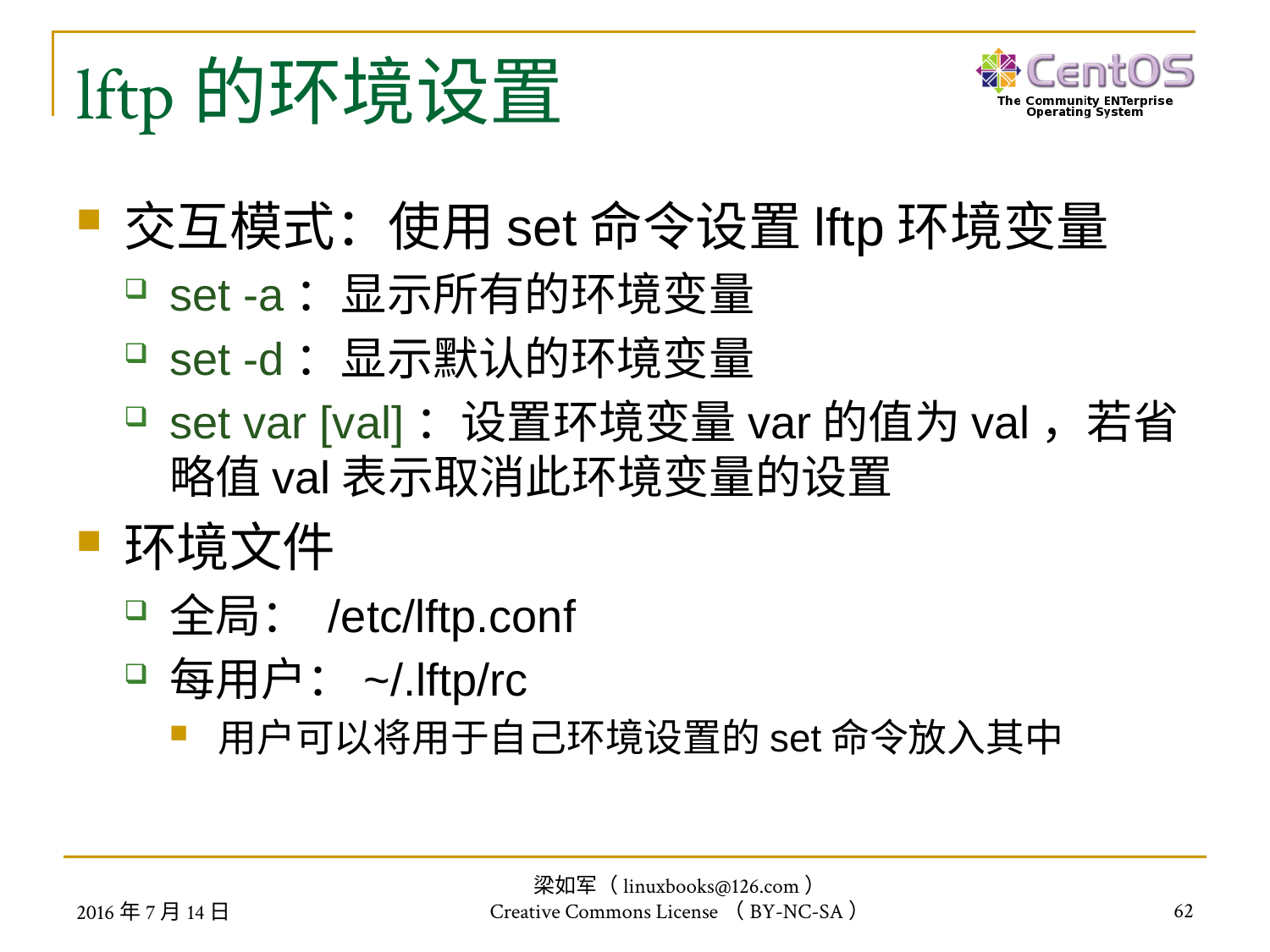

# lftp的环境设置
交互模式：使用set命令设置lftp环境变量
set -a：显示所有的环境变量
set -d：显示默认的环境变量
set var [val]：设置环境变量var的值为val，若省略值val表示取消此环境变量的设置
环境文件
全局： /etc/lftp.conf
每用户：~/.lftp/rc
用户可以将用于自己环境设置的set命令放入其中
梁如军（linuxbooks@126.com）
Creative Commons License（BY-NC-SA）
2016年7月14日
62